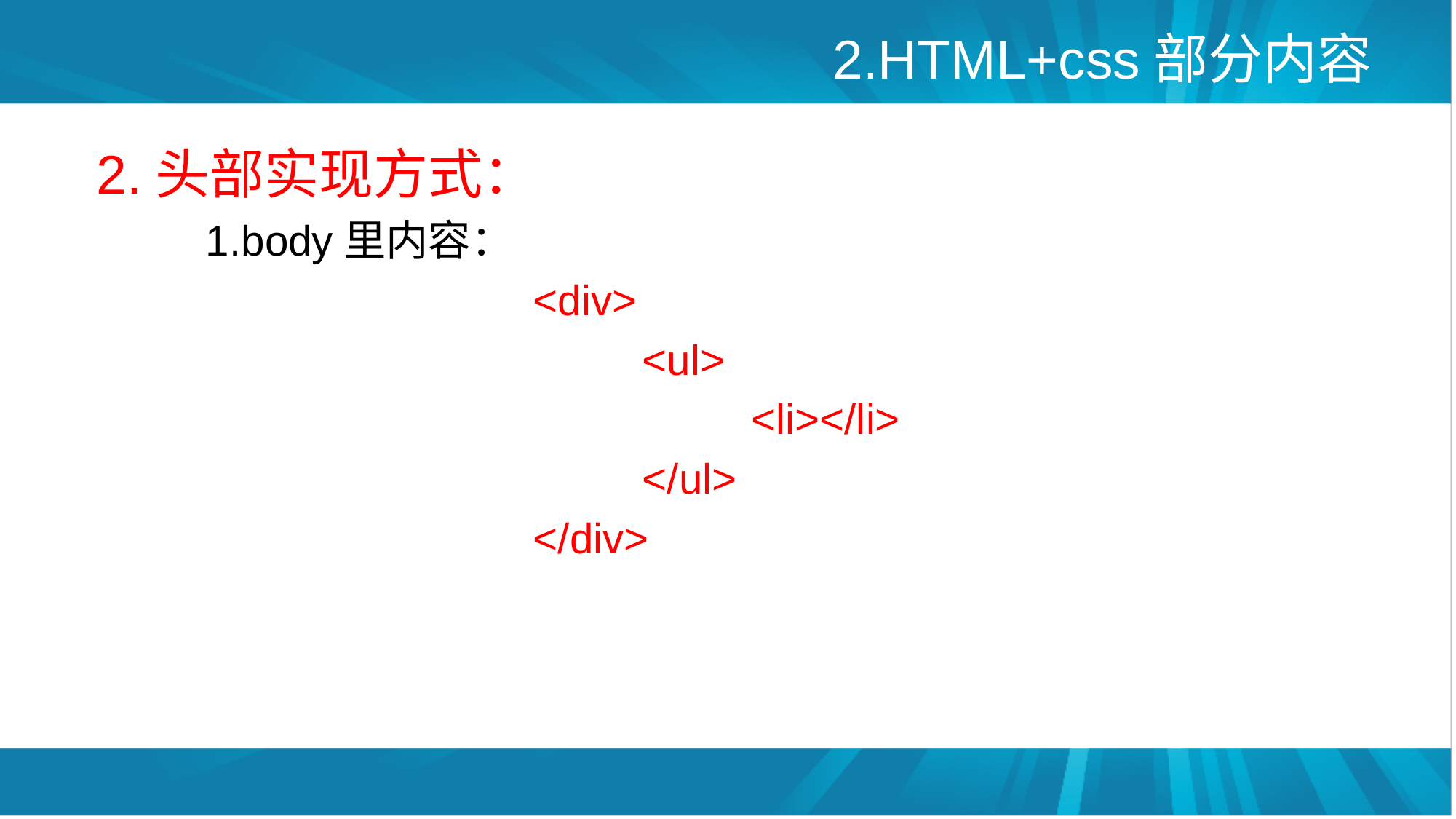

# 2.HTML+css部分内容
2.头部实现方式：
	1.body里内容：
				<div>
					<ul>
						<li></li>
					</ul>
				</div>